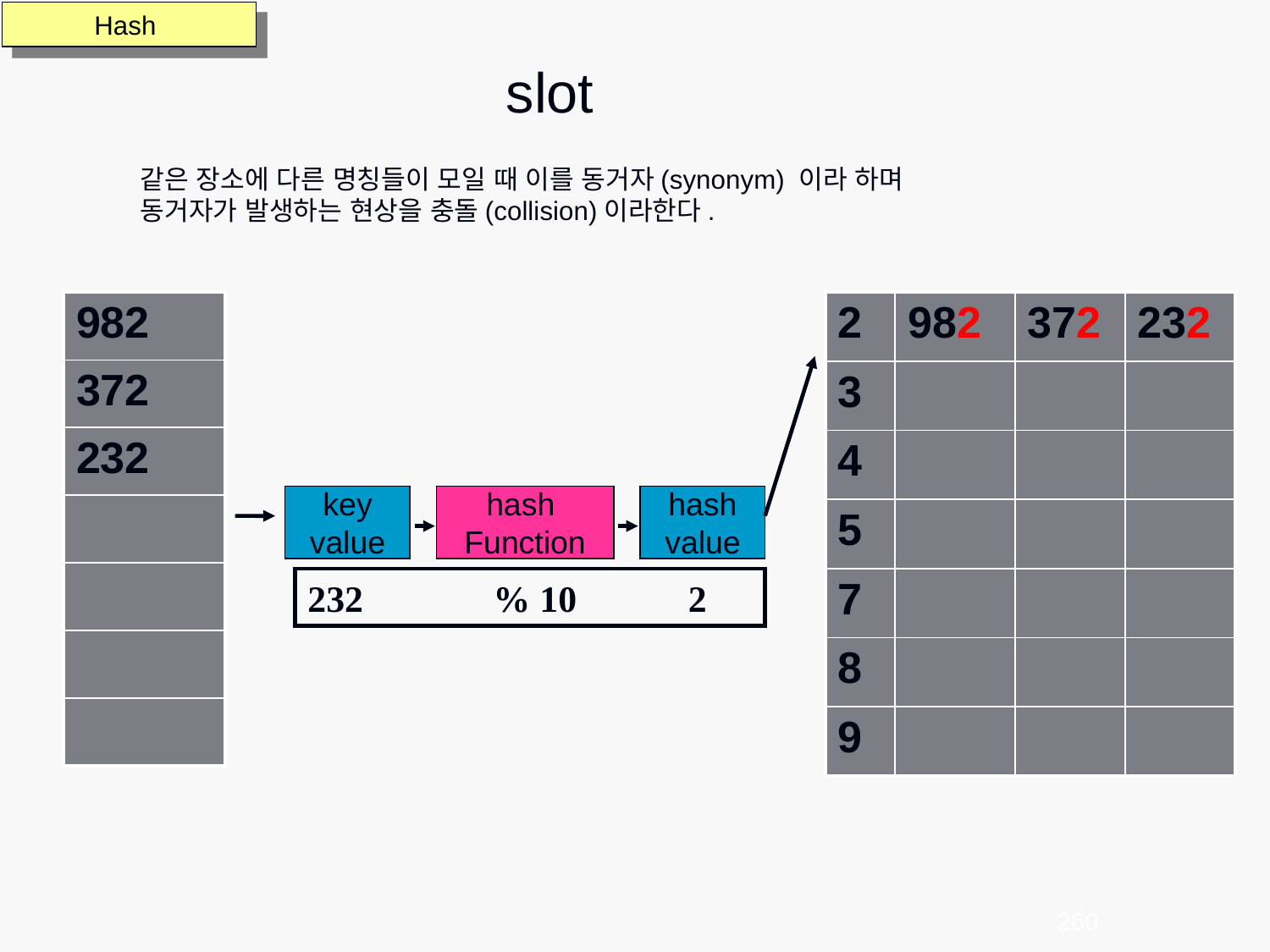

slot
Hash
같은 장소에 다른 명칭들이 모일 때 이를 동거자(synonym) 이라 하며
동거자가 발생하는 현상을 충돌(collision)이라한다.

| 982 |
| --- |
| 372 |
| 232 |
|  |
|  |
|  |
|  |
| 2 | 982 | 372 | 232 |
| --- | --- | --- | --- |
| 3 |  |  |  |
| 4 |  |  |  |
| 5 |  |  |  |
| 7 |  |  |  |
| 8 |  |  |  |
| 9 |  |  |  |

key
value
hash
Function
hash
value

232              % 10            2
260